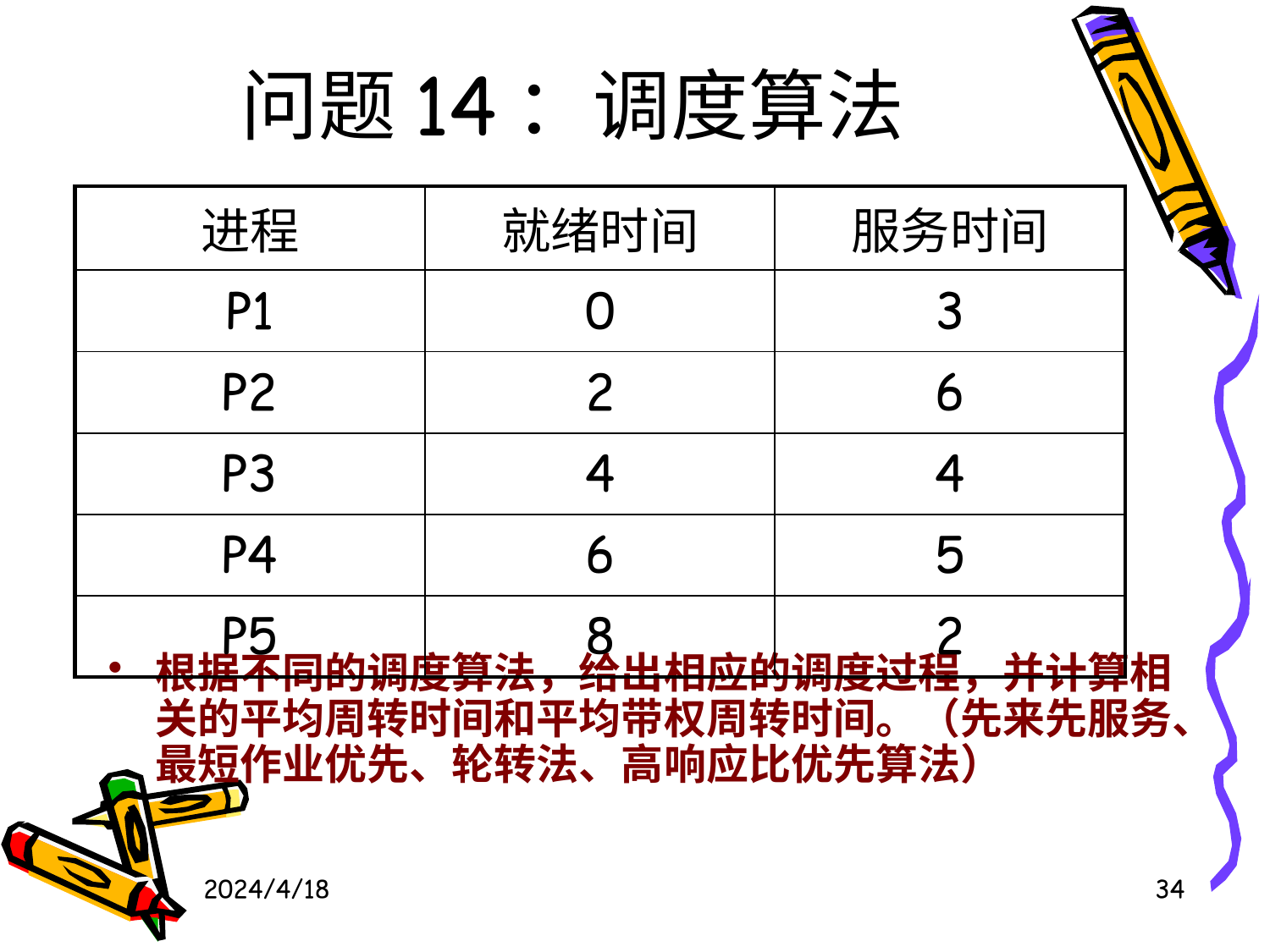

# 问题14：调度算法
| 进程 | 就绪时间 | 服务时间 |
| --- | --- | --- |
| P1 | 0 | 3 |
| P2 | 2 | 6 |
| P3 | 4 | 4 |
| P4 | 6 | 5 |
| P5 | 8 | 2 |
根据不同的调度算法，给出相应的调度过程，并计算相关的平均周转时间和平均带权周转时间。（先来先服务、最短作业优先、轮转法、高响应比优先算法）
2024/4/18
34